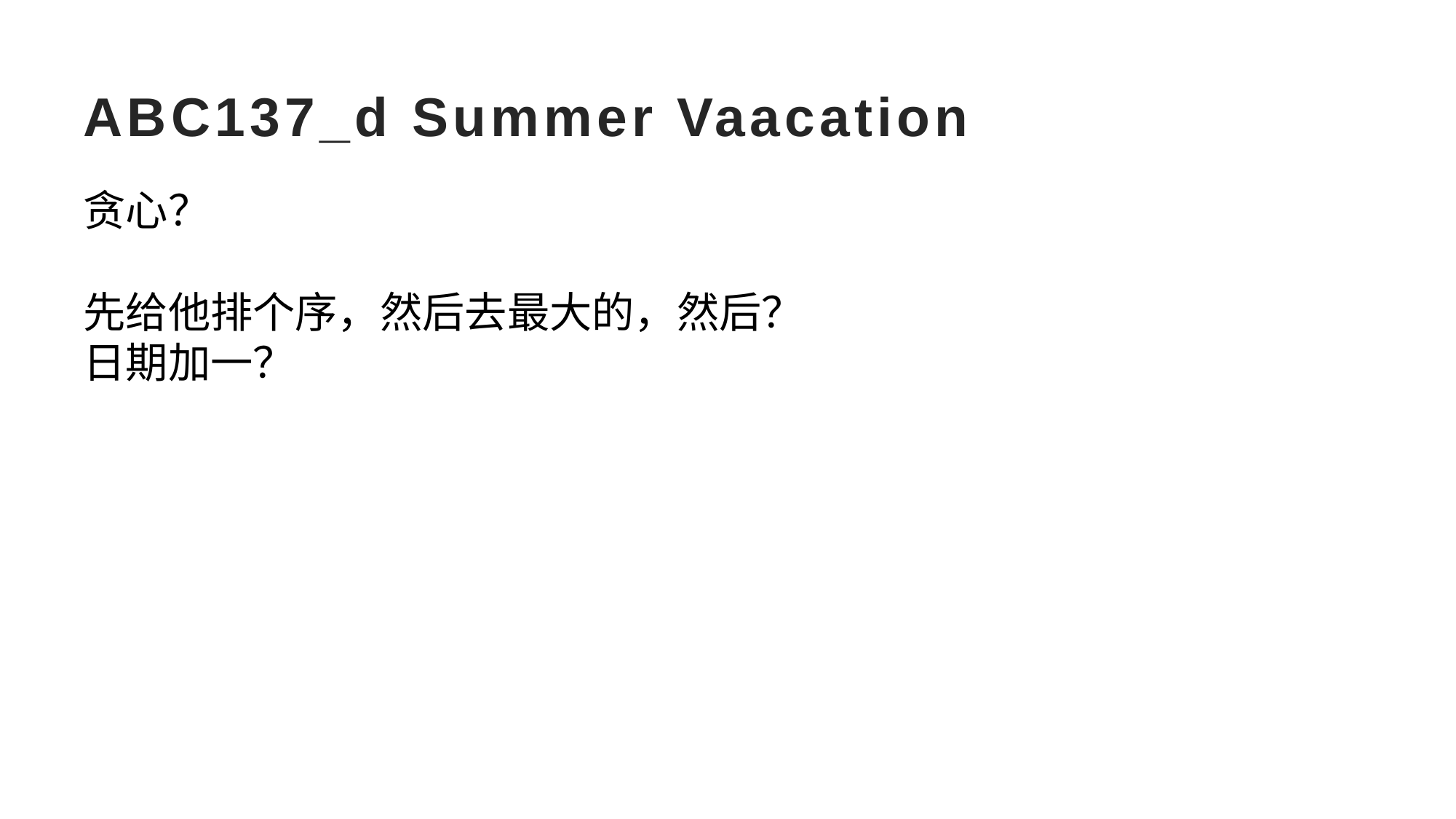

贪心？

先给他排个序，然后去最大的，然后？
日期加一？

# ABC137_d Summer Vaacation